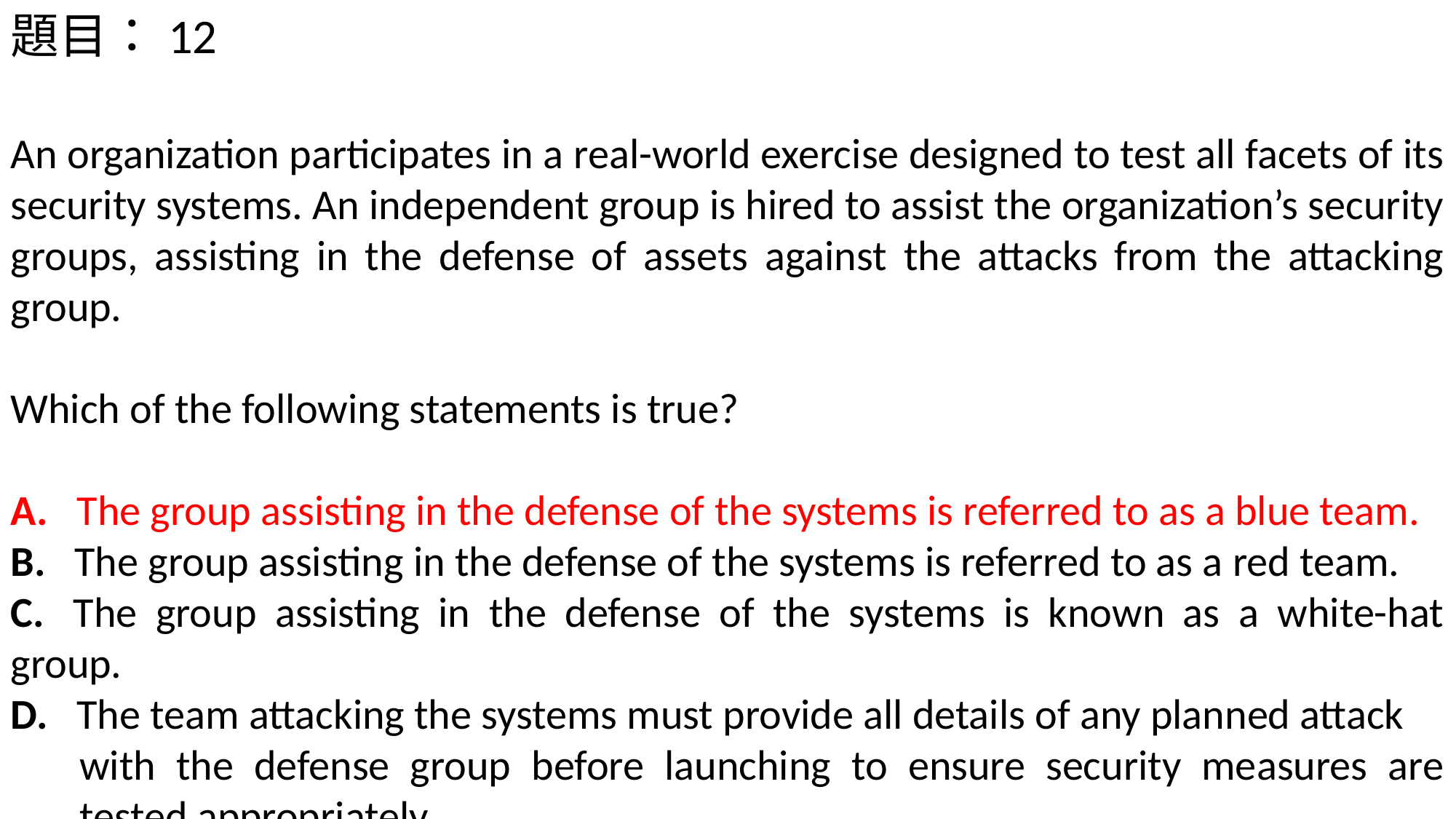

題目：12
An organization participates in a real-world exercise designed to test all facets of its security systems. An independent group is hired to assist the organization’s security groups, assisting in the defense of assets against the attacks from the attacking group.

Which of the following statements is true?

A.   The group assisting in the defense of the systems is referred to as a blue team.
B.   The group assisting in the defense of the systems is referred to as a red team.
C.   The group assisting in the defense of the systems is known as a white-hat group.
D.   The team attacking the systems must provide all details of any planned attack
with the defense group before launching to ensure security measures are tested appropriately.